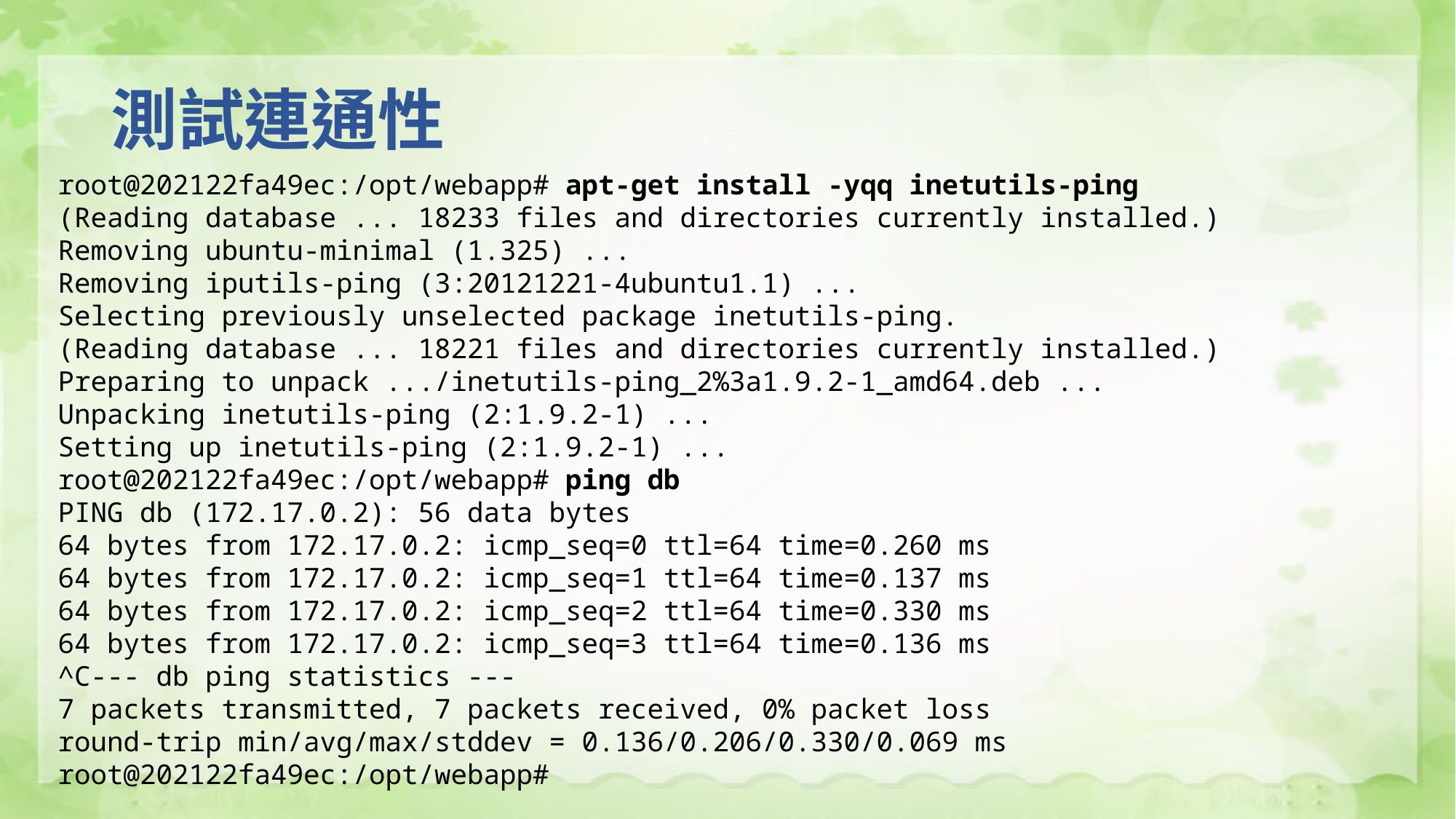

# 測試連通性
root@202122fa49ec:/opt/webapp# apt-get install -yqq inetutils-ping
(Reading database ... 18233 files and directories currently installed.)
Removing ubuntu-minimal (1.325) ...
Removing iputils-ping (3:20121221-4ubuntu1.1) ...
Selecting previously unselected package inetutils-ping.
(Reading database ... 18221 files and directories currently installed.)
Preparing to unpack .../inetutils-ping_2%3a1.9.2-1_amd64.deb ...
Unpacking inetutils-ping (2:1.9.2-1) ...
Setting up inetutils-ping (2:1.9.2-1) ...
root@202122fa49ec:/opt/webapp# ping db
PING db (172.17.0.2): 56 data bytes
64 bytes from 172.17.0.2: icmp_seq=0 ttl=64 time=0.260 ms
64 bytes from 172.17.0.2: icmp_seq=1 ttl=64 time=0.137 ms
64 bytes from 172.17.0.2: icmp_seq=2 ttl=64 time=0.330 ms
64 bytes from 172.17.0.2: icmp_seq=3 ttl=64 time=0.136 ms
^C--- db ping statistics ---
7 packets transmitted, 7 packets received, 0% packet loss
round-trip min/avg/max/stddev = 0.136/0.206/0.330/0.069 ms
root@202122fa49ec:/opt/webapp#